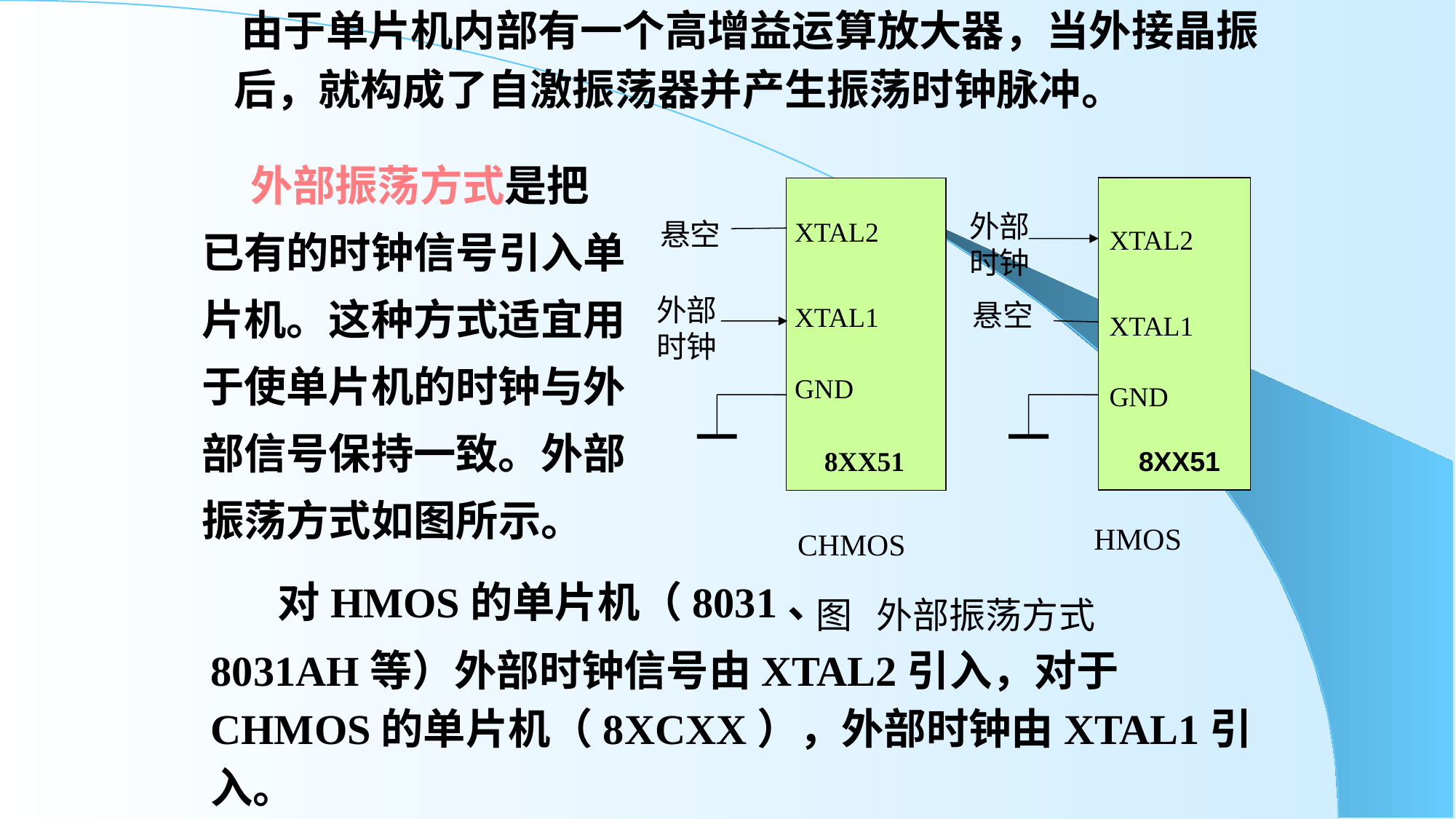

由于单片机内部有一个高增益运算放大器，当外接晶振后，就构成了自激振荡器并产生振荡时钟脉冲。
    外部振荡方式是把
已有的时钟信号引入单
片机。这种方式适宜用
于使单片机的时钟与外
部信号保持一致。外部
振荡方式如图所示。

外部时钟
XTAL2
悬空
XTAL2

外部时钟
悬空
XTAL1
XTAL1

GND
GND

8XX51
HMOS
CHMOS
图   外部振荡方式
8XX51
8XX51
     对HMOS的单片机（8031、
8031AH等）外部时钟信号由XTAL2引入，对于CHMOS的单片机（8XCXX），外部时钟由XTAL1引入。